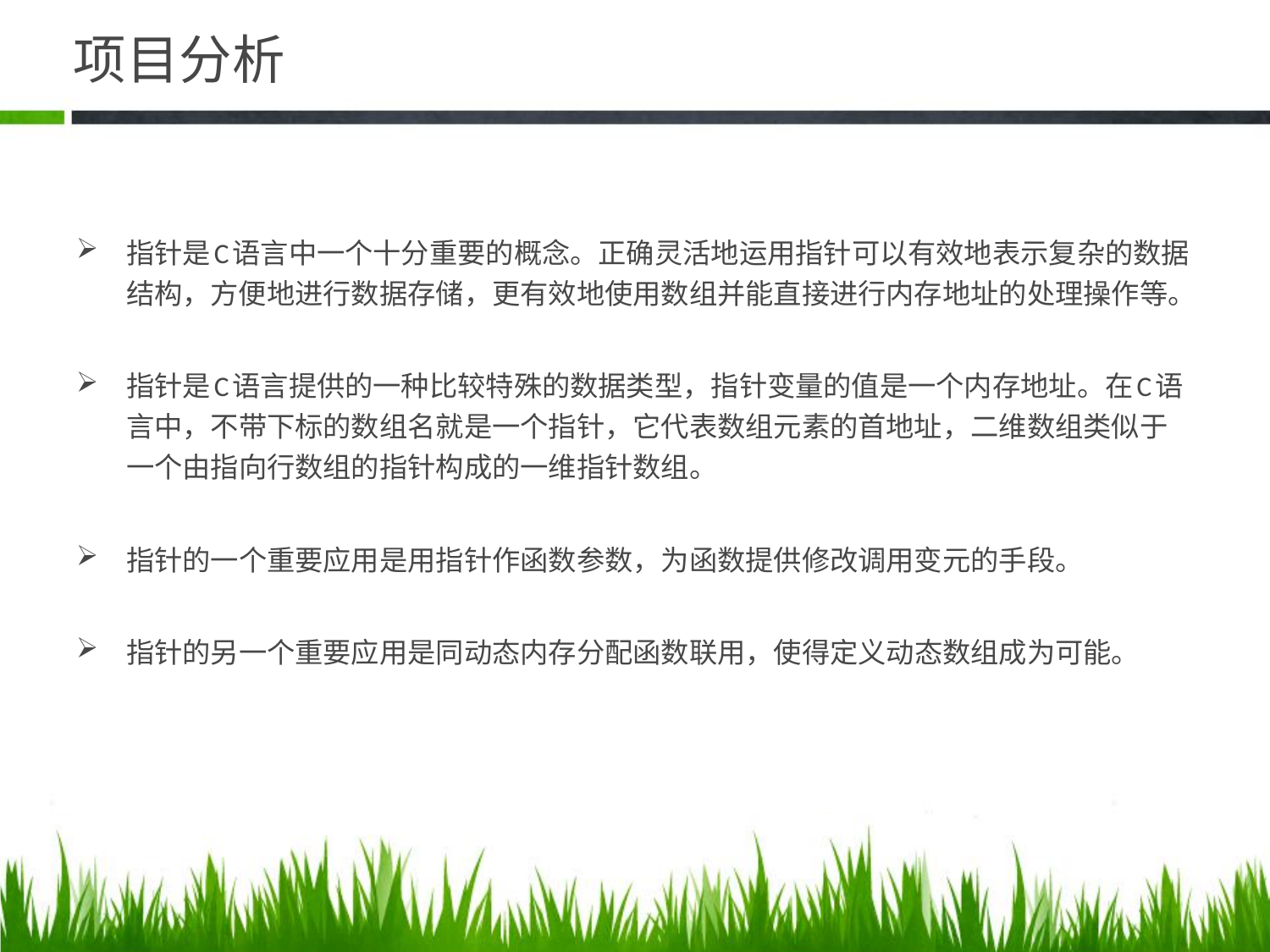

# 项目分析
指针是C语言中一个十分重要的概念。正确灵活地运用指针可以有效地表示复杂的数据结构，方便地进行数据存储，更有效地使用数组并能直接进行内存地址的处理操作等。

指针是C语言提供的一种比较特殊的数据类型，指针变量的值是一个内存地址。在C语言中，不带下标的数组名就是一个指针，它代表数组元素的首地址，二维数组类似于一个由指向行数组的指针构成的一维指针数组。

指针的一个重要应用是用指针作函数参数，为函数提供修改调用变元的手段。

指针的另一个重要应用是同动态内存分配函数联用，使得定义动态数组成为可能。